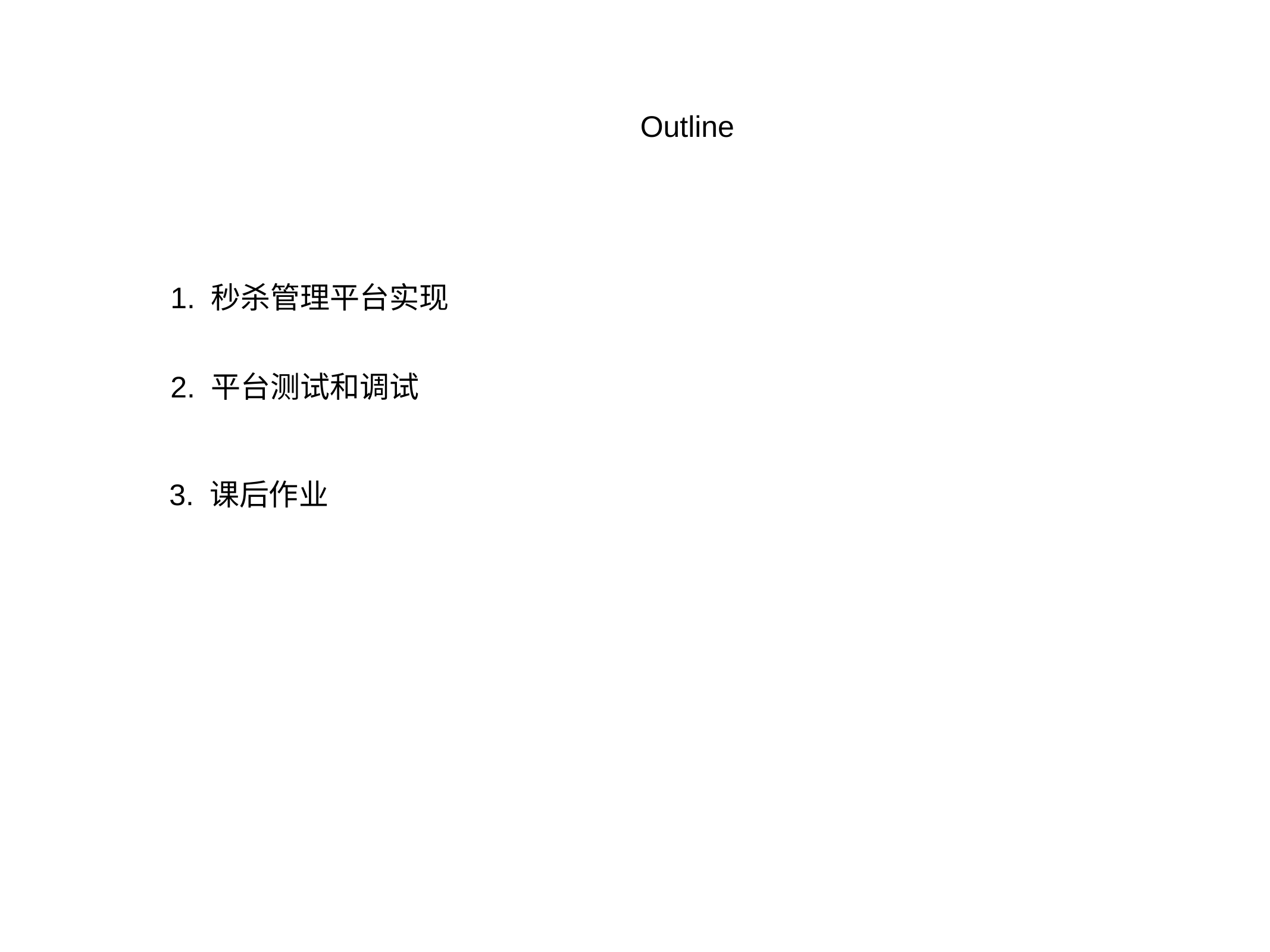

Outline
1. 秒杀管理平台实现
2. 平台测试和调试
3. 课后作业